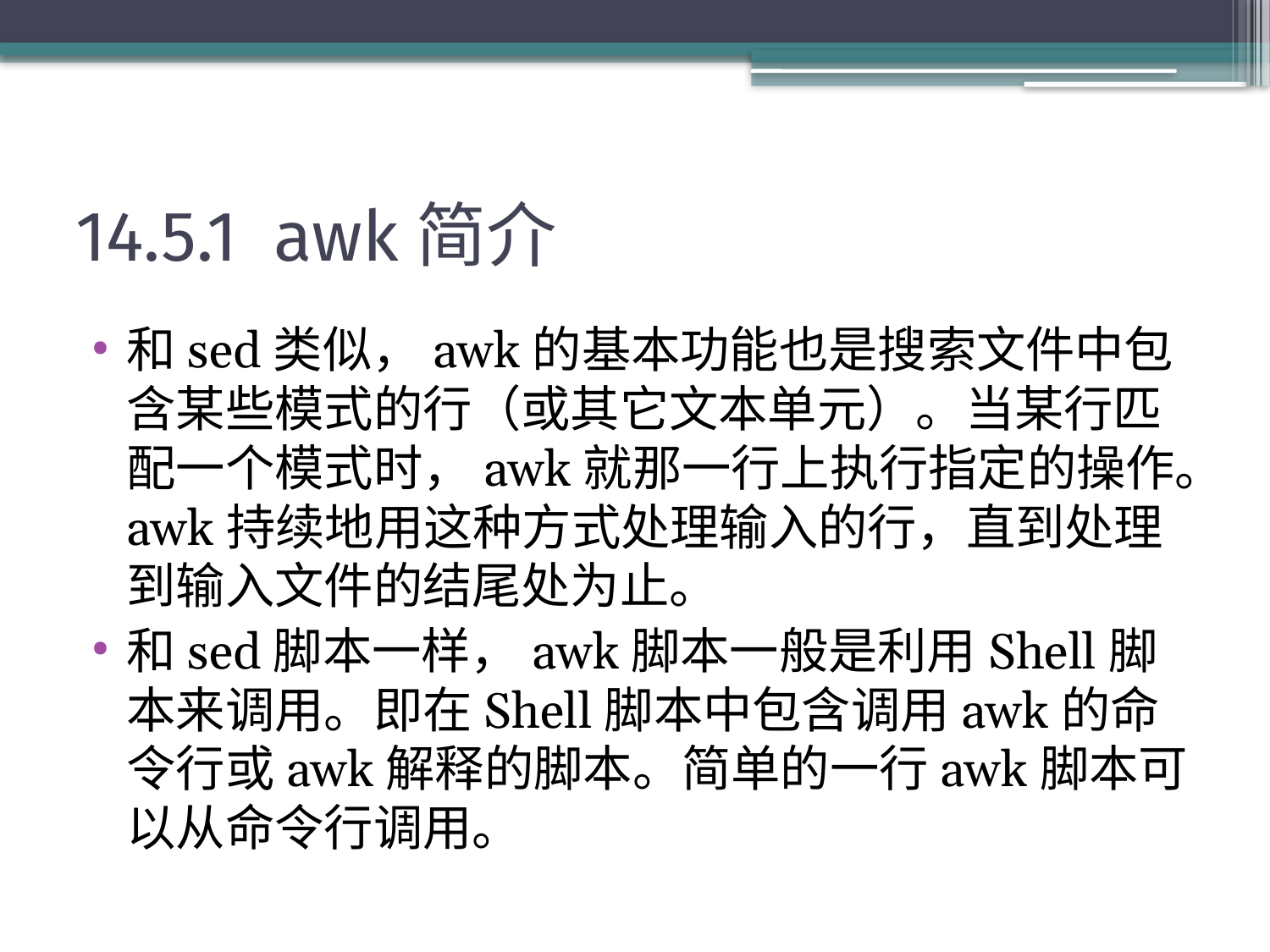

# 14.5.1  awk简介
和sed类似，awk的基本功能也是搜索文件中包含某些模式的行（或其它文本单元）。当某行匹配一个模式时，awk就那一行上执行指定的操作。awk持续地用这种方式处理输入的行，直到处理到输入文件的结尾处为止。
和sed脚本一样，awk脚本一般是利用Shell脚本来调用。即在Shell脚本中包含调用awk的命令行或awk解释的脚本。简单的一行awk脚本可以从命令行调用。